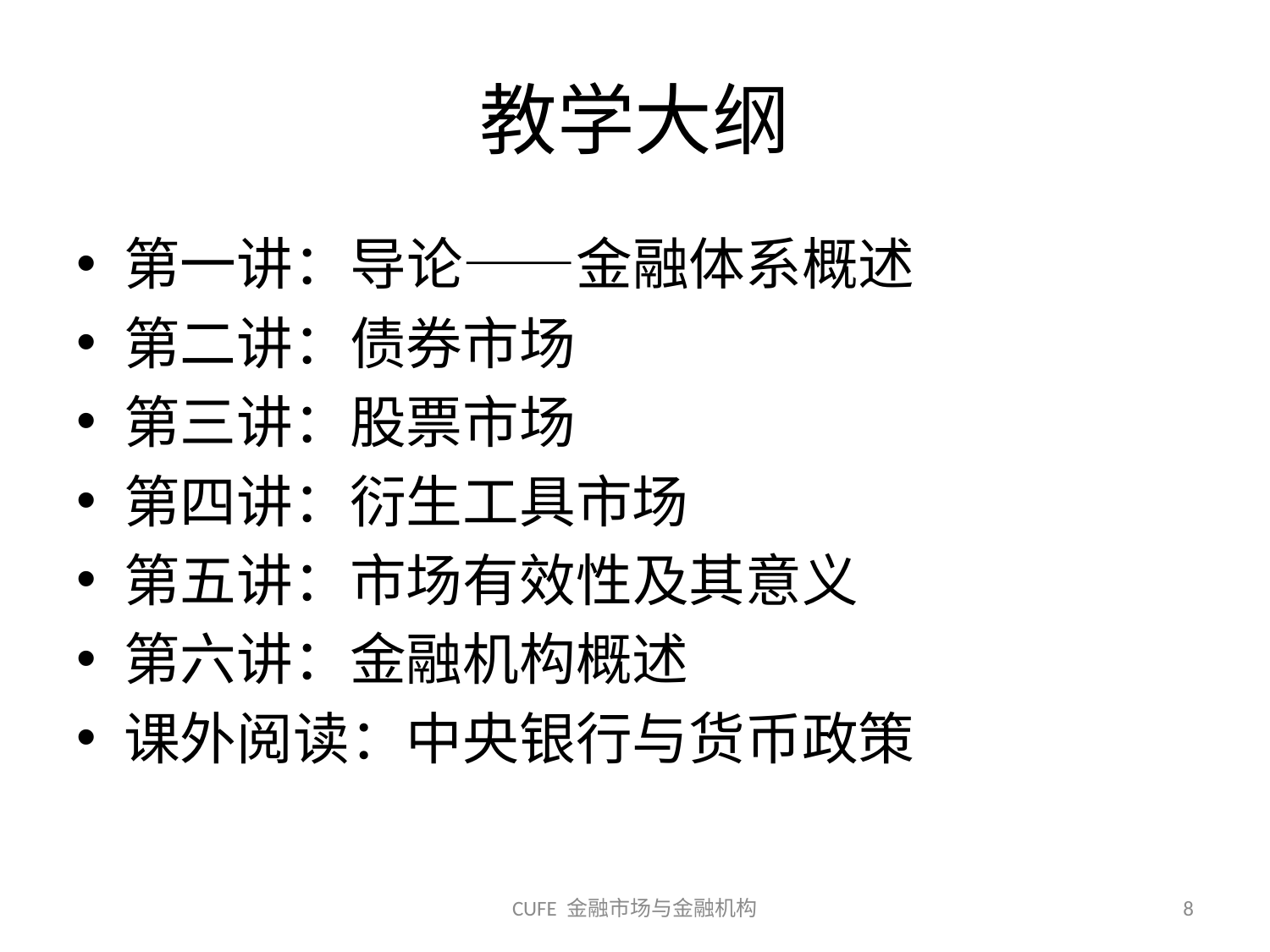

# 教学大纲
第一讲：导论——金融体系概述
第二讲：债券市场
第三讲：股票市场
第四讲：衍生工具市场
第五讲：市场有效性及其意义
第六讲：金融机构概述
课外阅读：中央银行与货币政策
CUFE 金融市场与金融机构
8